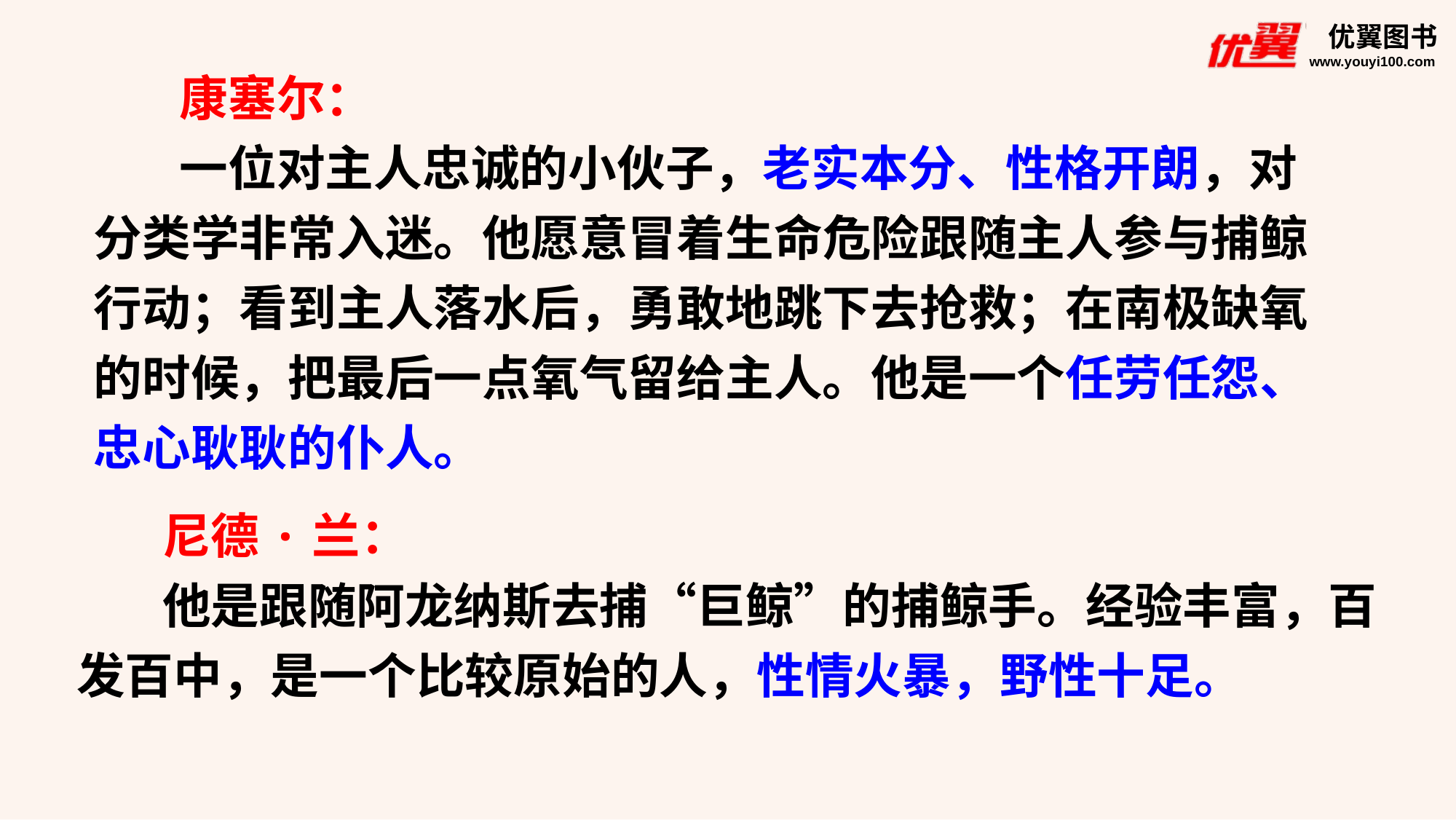

康塞尔：
一位对主人忠诚的小伙子，老实本分、性格开朗，对分类学非常入迷。他愿意冒着生命危险跟随主人参与捕鲸行动；看到主人落水后，勇敢地跳下去抢救；在南极缺氧的时候，把最后一点氧气留给主人。他是一个任劳任怨、忠心耿耿的仆人。
尼德·兰：
他是跟随阿龙纳斯去捕“巨鲸”的捕鲸手。经验丰富，百发百中，是一个比较原始的人，性情火暴，野性十足。